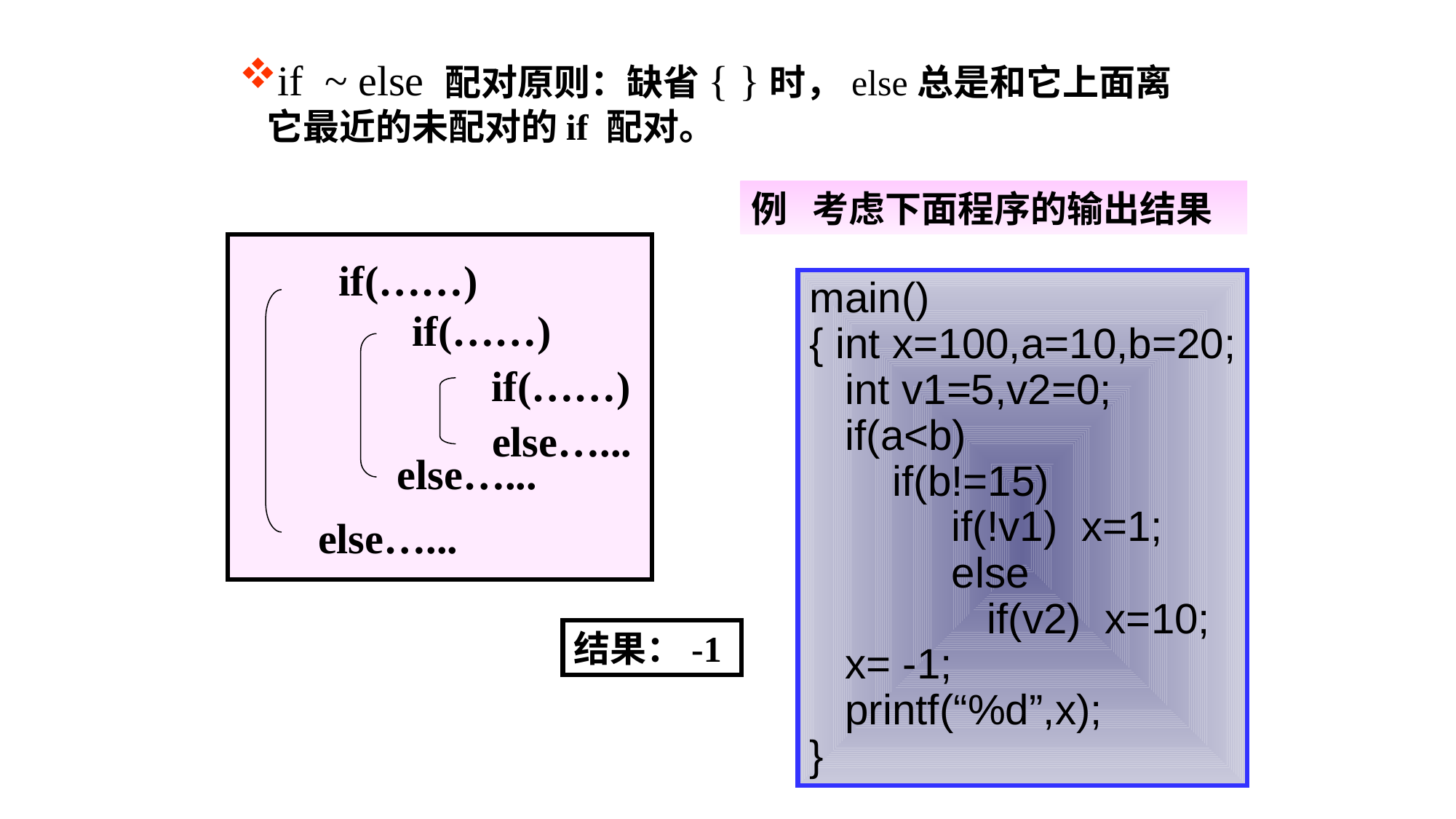

if  ~ else 配对原则：缺省{ }时，else总是和它上面离它最近的未配对的if 配对。
例   考虑下面程序的输出结果

if(……)

if(……)

if(……)

else…...
else…...
else…...
 main()
 { int x=100,a=10,b=20;
    int v1=5,v2=0;
    if(a<b)
        if(b!=15)
             if(!v1)  x=1;
             else
                if(v2)  x=10;
    x= -1;
    printf(“%d”,x);
 }
结果：-1